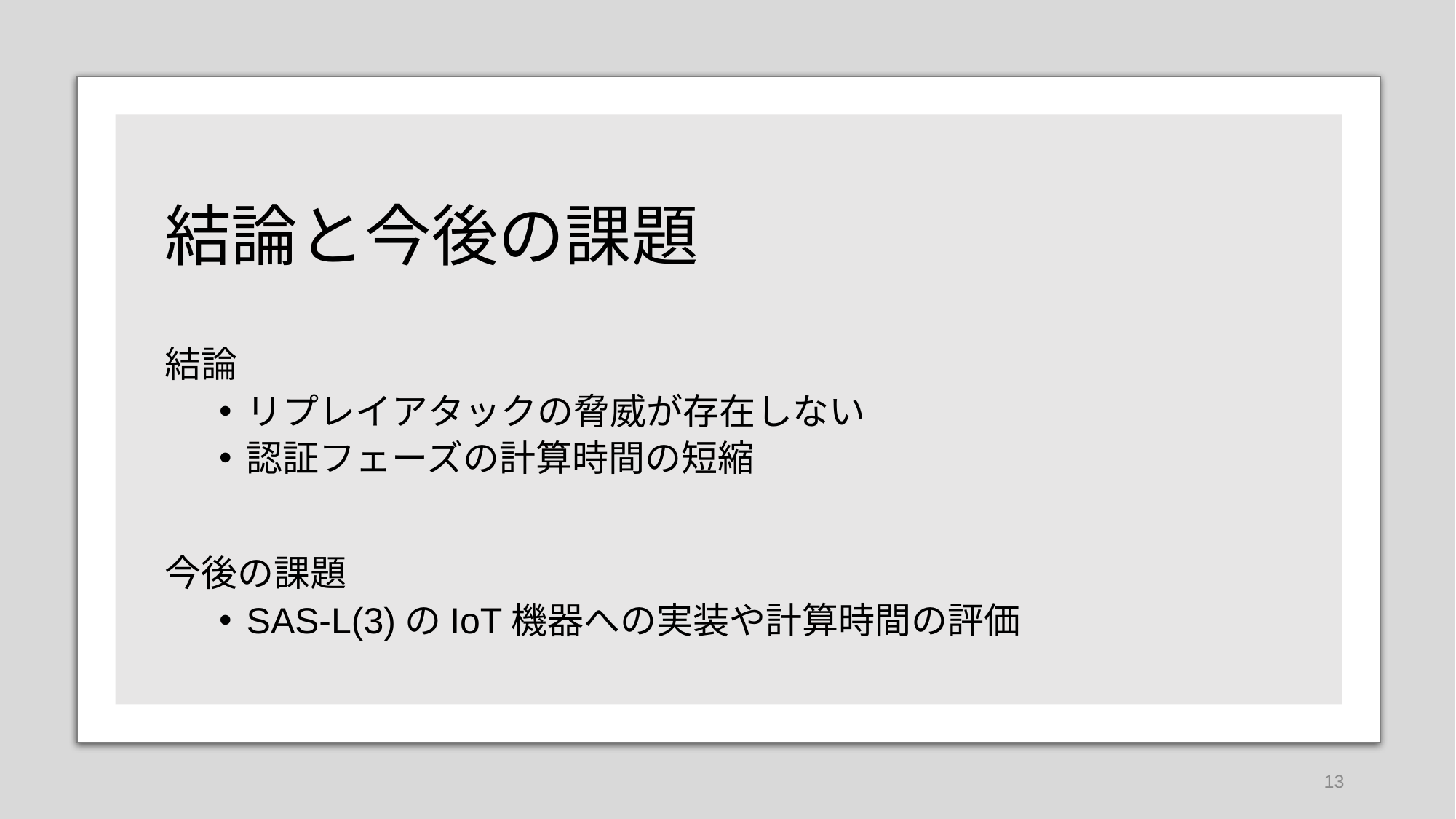

# 結論と今後の課題
結論
リプレイアタックの脅威が存在しない
認証フェーズの計算時間の短縮

今後の課題
SAS-L(3)のIoT機器への実装や計算時間の評価
13